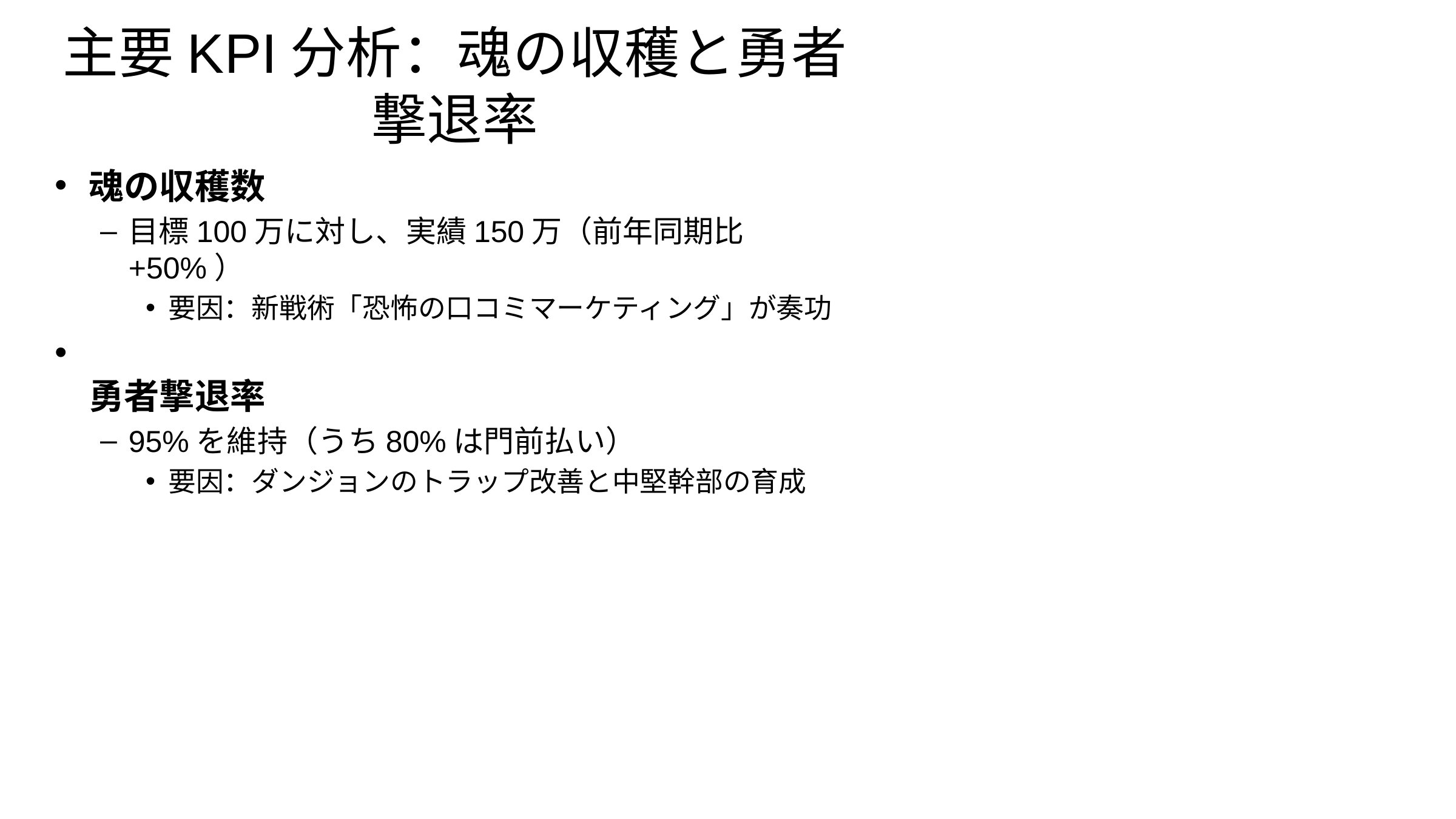

# 主要KPI分析：魂の収穫と勇者撃退率
魂の収穫数
目標100万に対し、実績150万（前年同期比 +50%）
要因：新戦術「恐怖の口コミマーケティング」が奏功
勇者撃退率
95%を維持（うち80%は門前払い）
要因：ダンジョンのトラップ改善と中堅幹部の育成